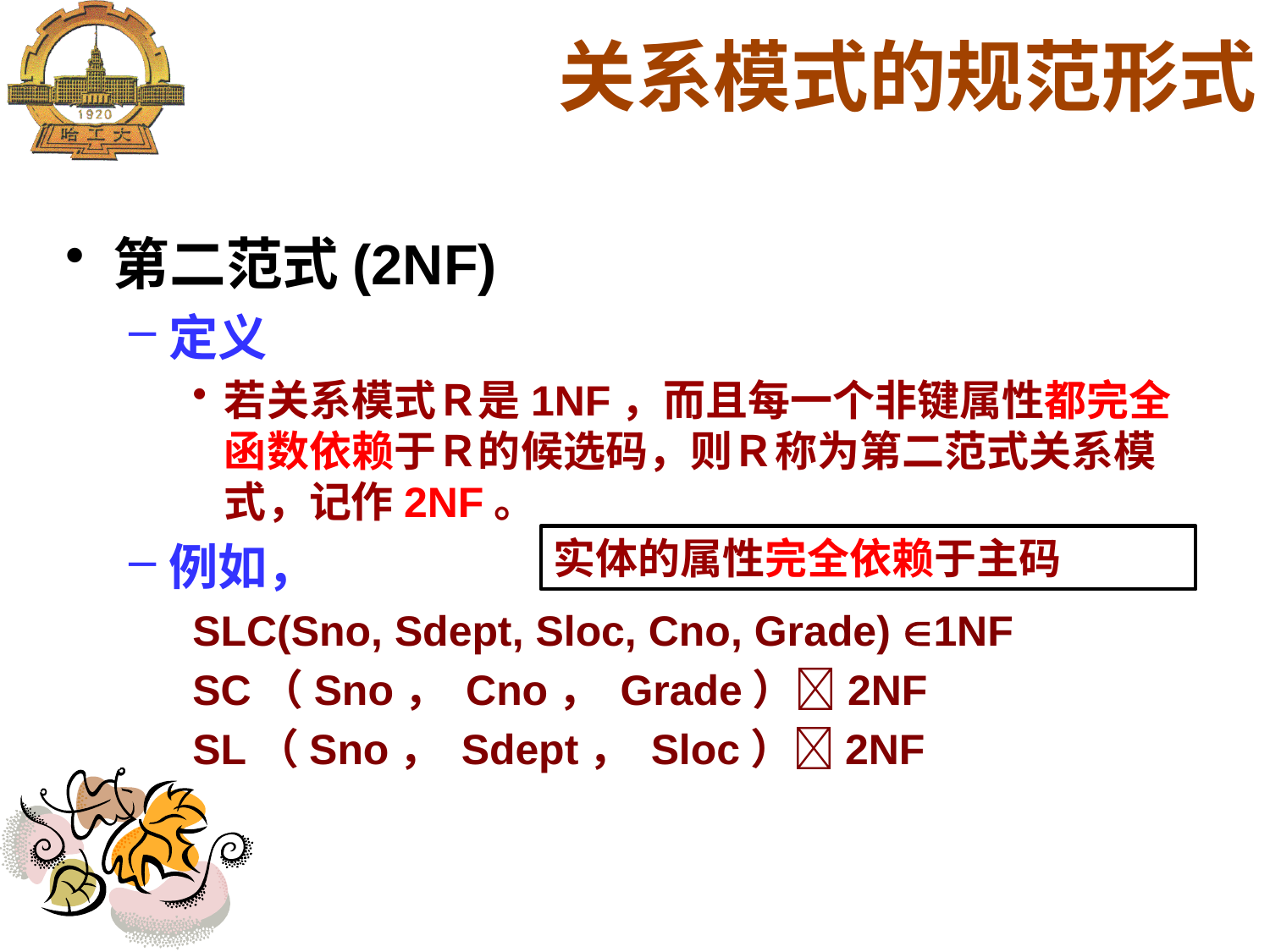

关系模式的规范形式
第二范式(2NF)
定义
若关系模式Ｒ是1NF，而且每一个非键属性都完全函数依赖于Ｒ的候选码，则Ｒ称为第二范式关系模式，记作2NF。
例如，
SLC(Sno, Sdept, Sloc, Cno, Grade) ∈1NF
SC（Sno， Cno， Grade）∈2NF
SL（Sno， Sdept， Sloc）∈2NF

实体的属性完全依赖于主码